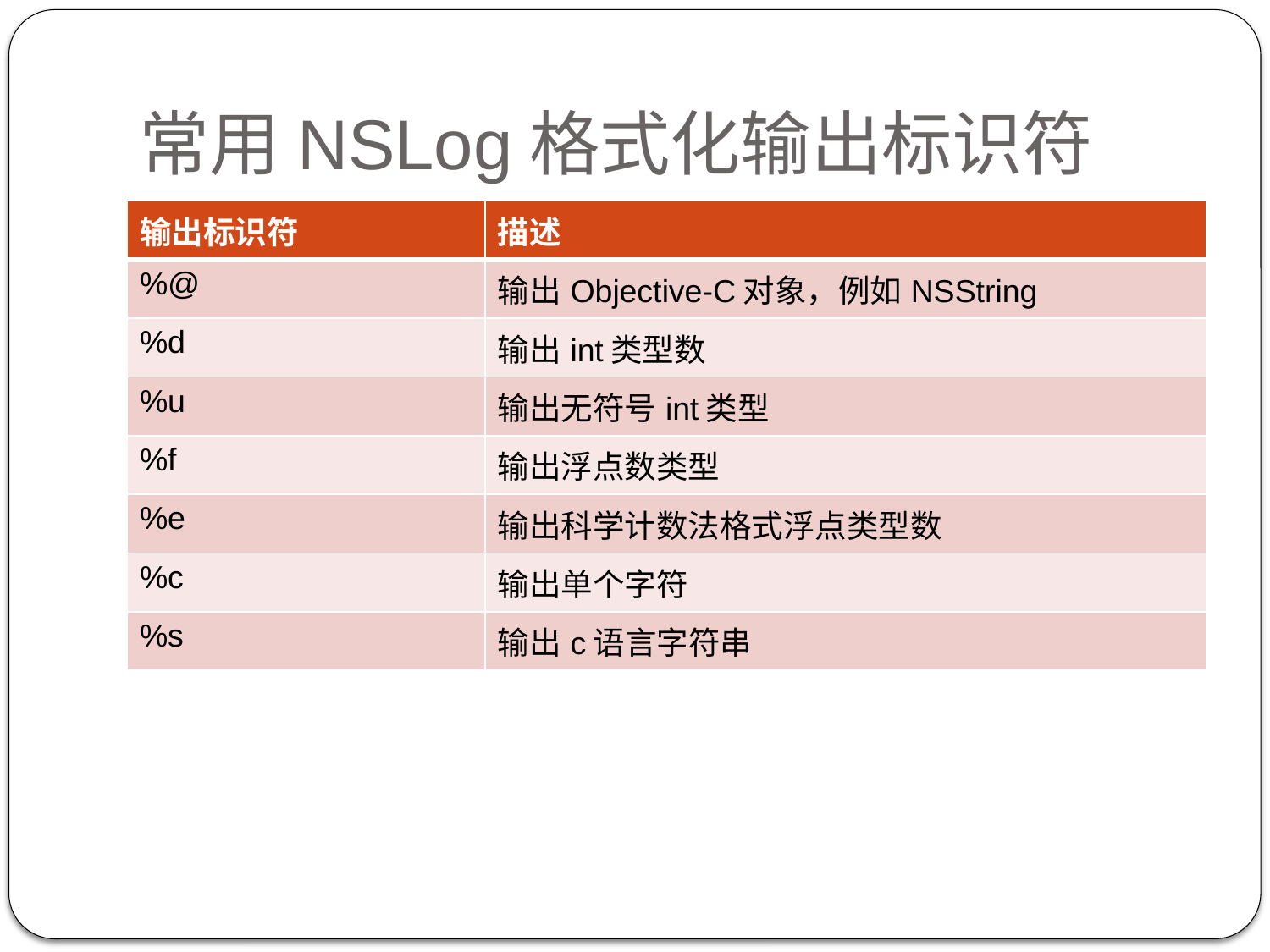

# 常用NSLog格式化输出标识符
| 输出标识符 | 描述 |
| --- | --- |
| %@ | 输出Objective-C对象，例如NSString |
| %d | 输出int类型数 |
| %u | 输出无符号int类型 |
| %f | 输出浮点数类型 |
| %e | 输出科学计数法格式浮点类型数 |
| %c | 输出单个字符 |
| %s | 输出c语言字符串 |